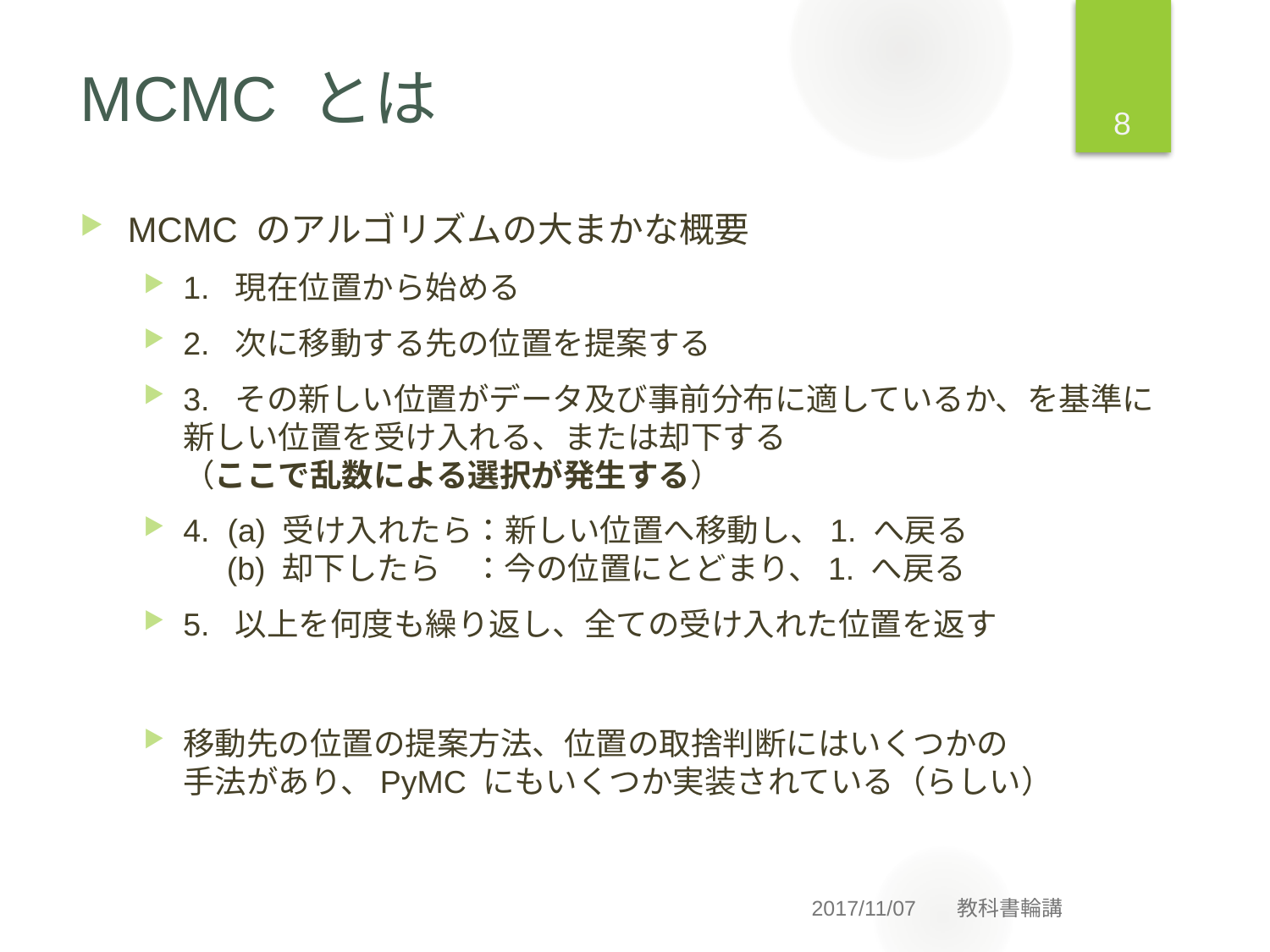

8
# MCMC とは
MCMC のアルゴリズムの大まかな概要
1.  現在位置から始める
2.  次に移動する先の位置を提案する
3.  その新しい位置がデータ及び事前分布に適しているか、を基準に
新しい位置を受け入れる、または却下する
（ここで乱数による選択が発生する）
4.  (a) 受け入れたら：新しい位置へ移動し、1. へ戻る
     (b) 却下したら　：今の位置にとどまり、1. へ戻る
5.  以上を何度も繰り返し、全ての受け入れた位置を返す

移動先の位置の提案方法、位置の取捨判断にはいくつかの
手法があり、PyMC にもいくつか実装されている（らしい）
2017/11/07      教科書輪講